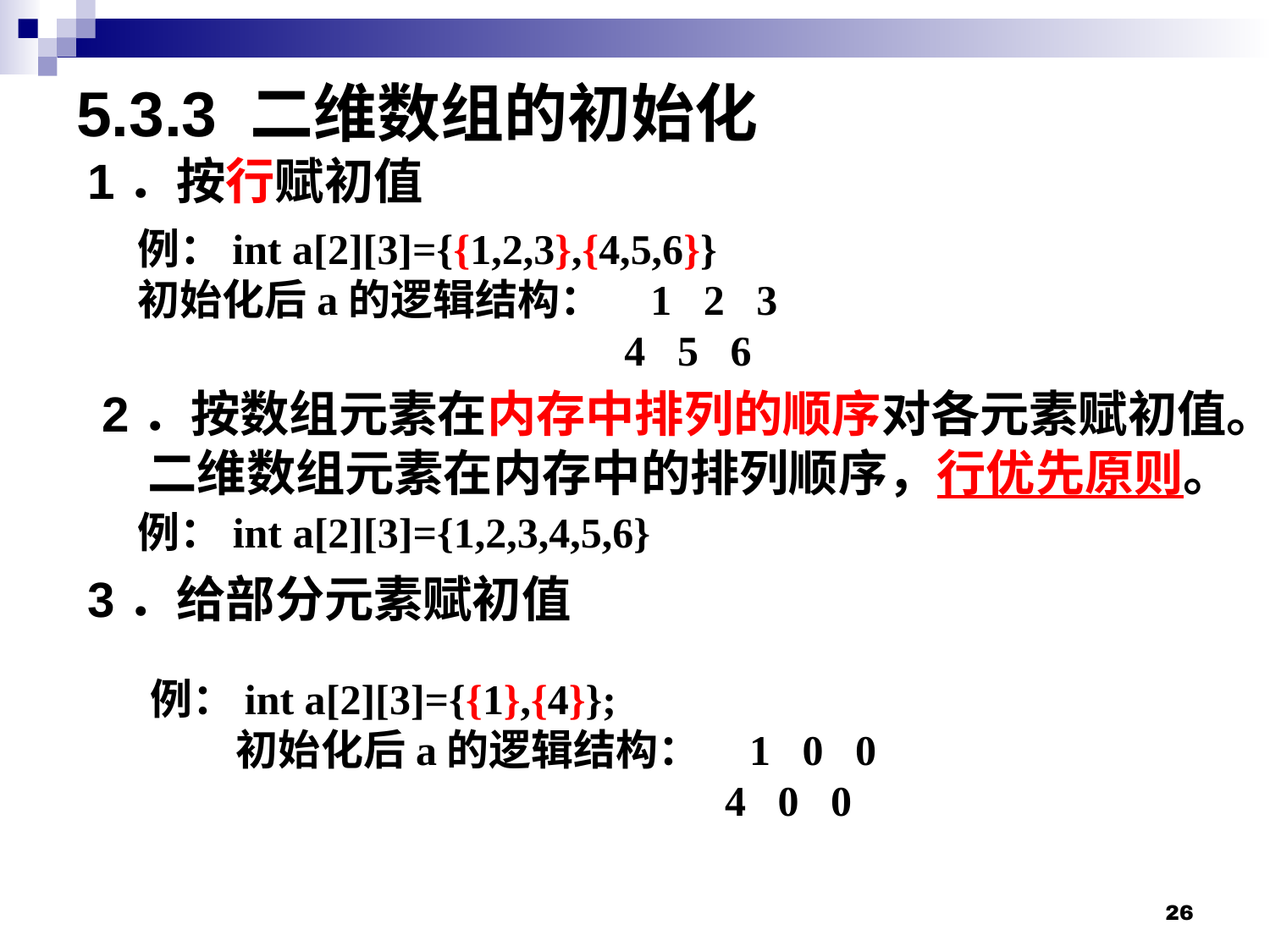

# 5.3.3 二维数组的初始化
1．按行赋初值
例：int a[2][3]={{1,2,3},{4,5,6}}
初始化后a的逻辑结构：    1   2   3
                                              4   5   6
2．按数组元素在内存中排列的顺序对各元素赋初值。
   二维数组元素在内存中的排列顺序，行优先原则。
例：int a[2][3]={1,2,3,4,5,6}
3．给部分元素赋初值
例：int a[2][3]={{1},{4}};
        初始化后a的逻辑结构：    1   0   0
                                                  4   0   0
26